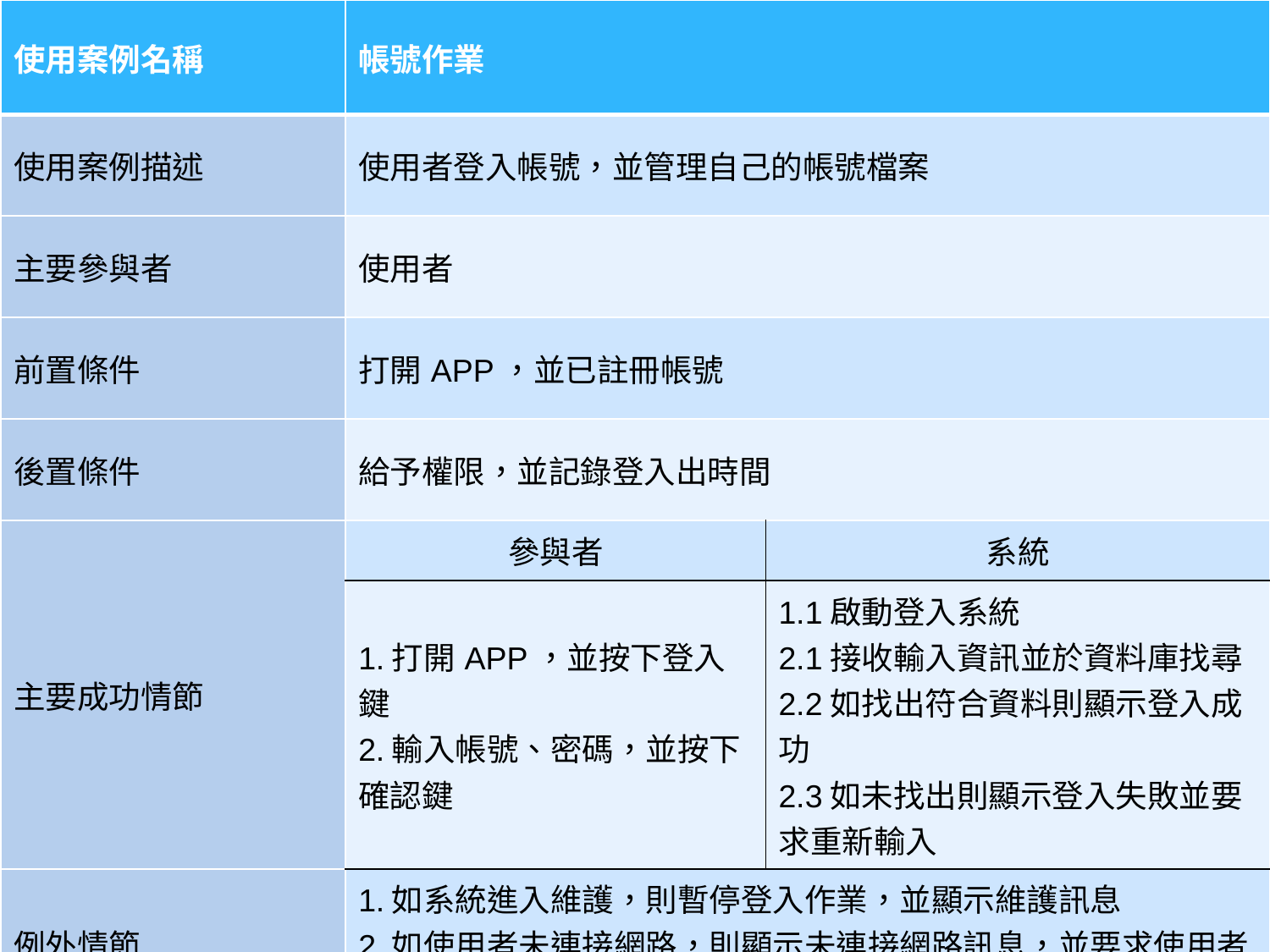

| 使用案例名稱 | 帳號作業 |  |
| --- | --- | --- |
| 使用案例描述 | 使用者登入帳號，並管理自己的帳號檔案 |  |
| 主要參與者 | 使用者 |  |
| 前置條件 | 打開APP，並已註冊帳號 |  |
| 後置條件 | 給予權限，並記錄登入出時間 |  |
| 主要成功情節 | 參與者 | 系統 |
|  | 1.打開APP，並按下登入鍵 2.輸入帳號、密碼，並按下確認鍵 | 1.1啟動登入系統 2.1接收輸入資訊並於資料庫找尋 2.2如找出符合資料則顯示登入成功 2.3如未找出則顯示登入失敗並要求重新輸入 |
| 例外情節 | 1.如系統進入維護，則暫停登入作業，並顯示維護訊息 2.如使用者未連接網路，則顯示未連接網路訊息，並要求使用者 重新連接網路 |  |